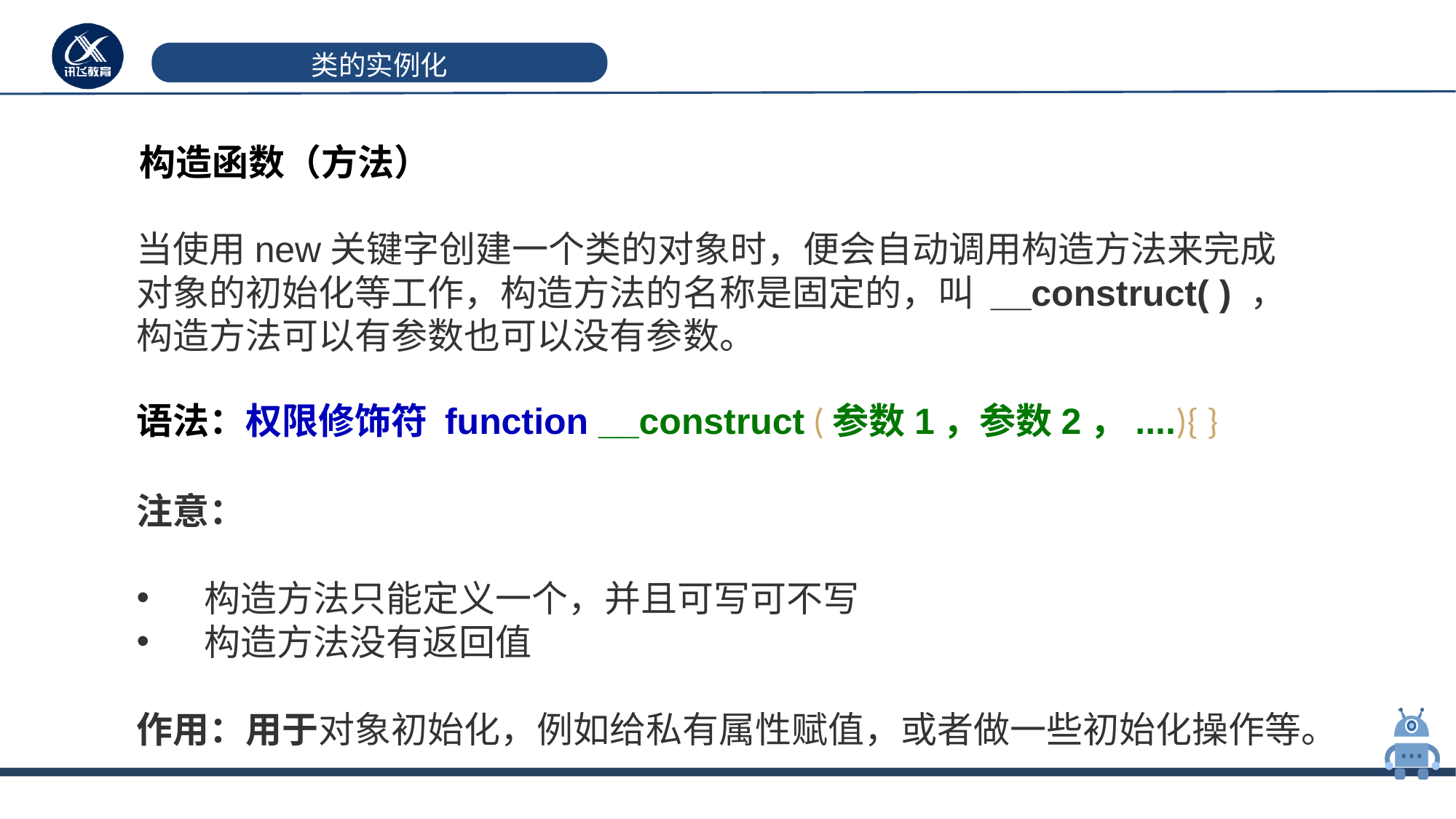

# 类的实例化
构造函数（方法）
当使用new关键字创建一个类的对象时，便会自动调用构造方法来完成对象的初始化等工作，构造方法的名称是固定的，叫 __construct( ) ，构造方法可以有参数也可以没有参数。

语法：权限修饰符 function __construct (参数1，参数2，....){ }
注意：

    构造方法只能定义一个，并且可写可不写
    构造方法没有返回值

作用：用于对象初始化，例如给私有属性赋值，或者做一些初始化操作等。